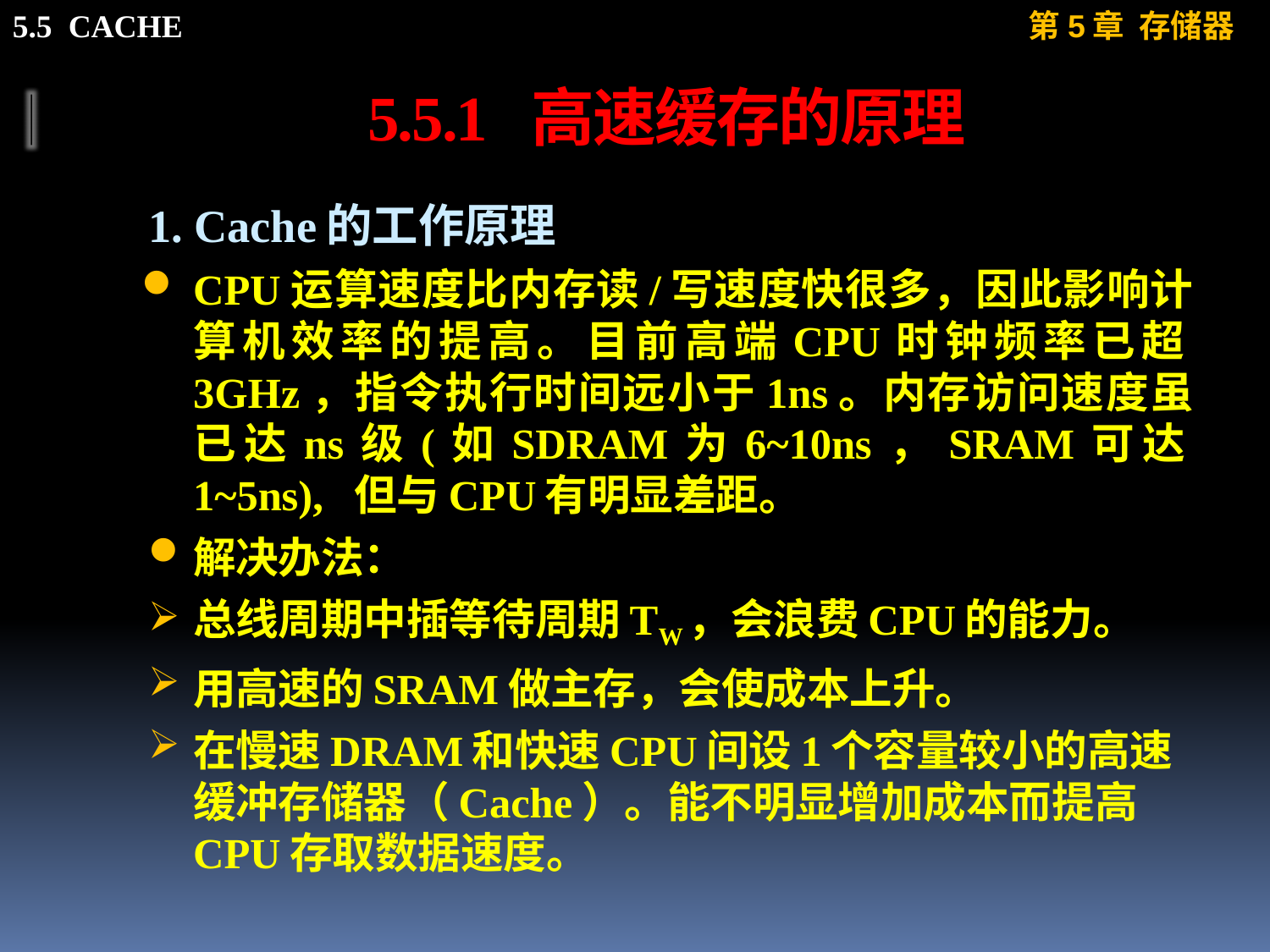

# 5.5.1  高速缓存的原理
1. Cache的工作原理
CPU运算速度比内存读/写速度快很多，因此影响计算机效率的提高。目前高端CPU时钟频率已超3GHz，指令执行时间远小于1ns。内存访问速度虽已达ns级(如SDRAM为6~10ns，SRAM可达1~5ns),  但与CPU有明显差距。
解决办法：
总线周期中插等待周期TW，会浪费CPU的能力。
用高速的SRAM做主存，会使成本上升。
在慢速DRAM和快速CPU间设1个容量较小的高速缓冲存储器（Cache）。能不明显增加成本而提高CPU存取数据速度。